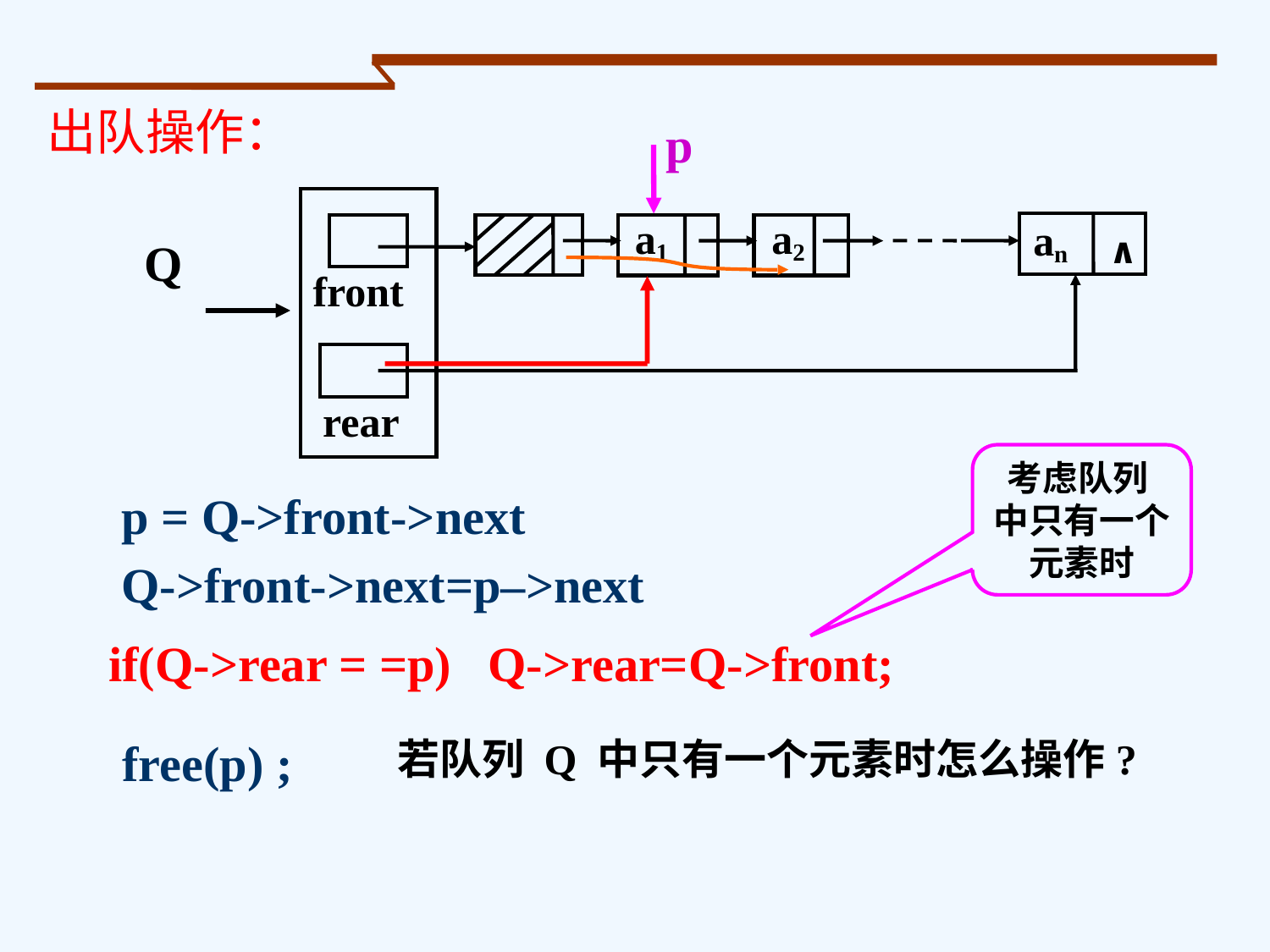

出队操作：
p

a2

an
∧

Q

front

rear
a1

考虑队列  中只有一个元素时
     p = Q->front->next
     Q->front->next=p–>next
     if(Q->rear = =p)   Q->rear=Q->front;
free(p) ;
若队列 Q 中只有一个元素时怎么操作?